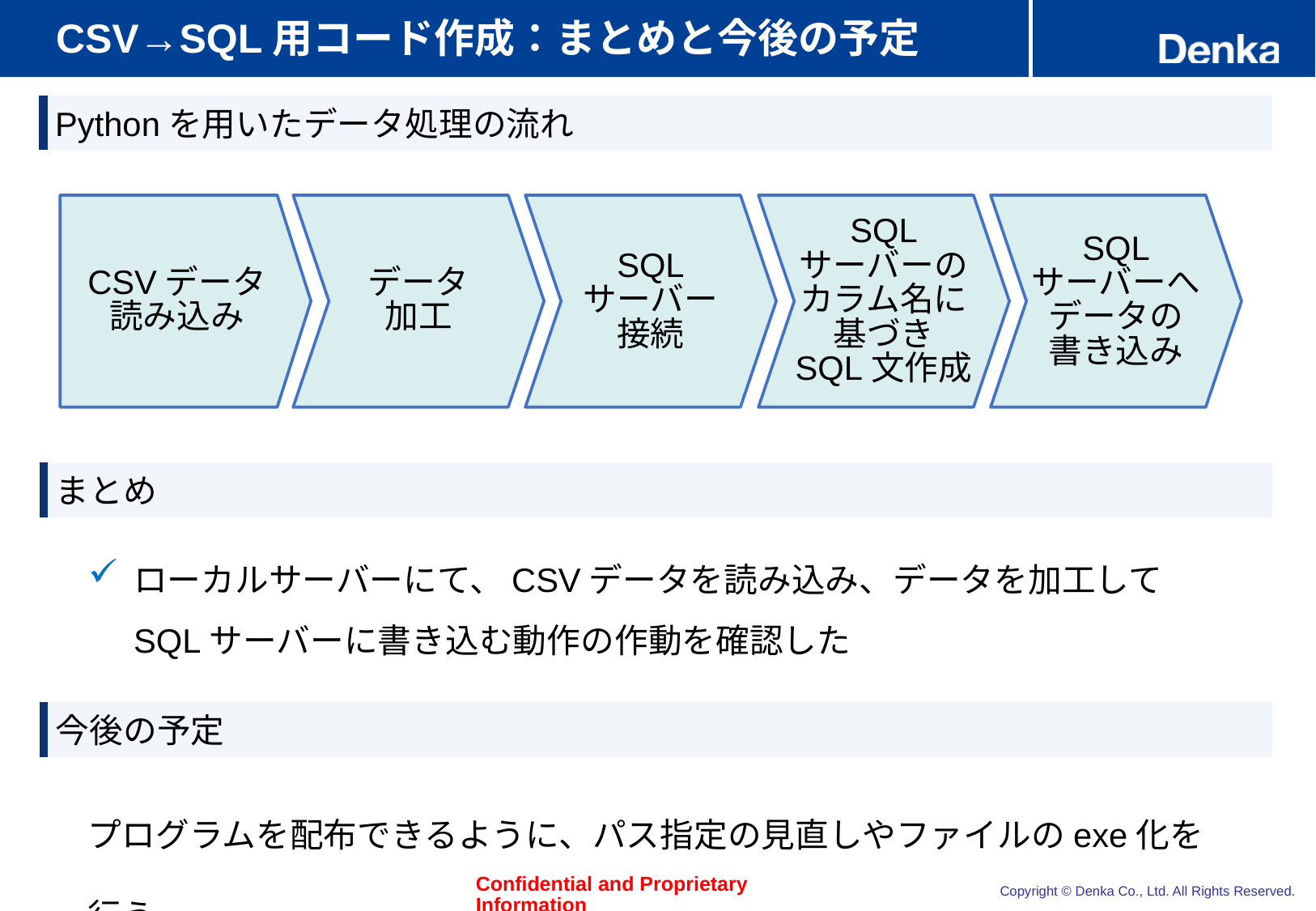

# CSV→SQL用コード作成：まとめと今後の予定
Pythonを用いたデータ処理の流れ

CSVデータ
読み込み
データ
加工
SQL
サーバー
接続
SQL
サーバーの
カラム名に
基づき
SQL文作成
SQL
サーバーへデータの
書き込み
まとめ

ローカルサーバーにて、CSVデータを読み込み、データを加工してSQLサーバーに書き込む動作の作動を確認した
今後の予定

プログラムを配布できるように、パス指定の見直しやファイルのexe化を行う